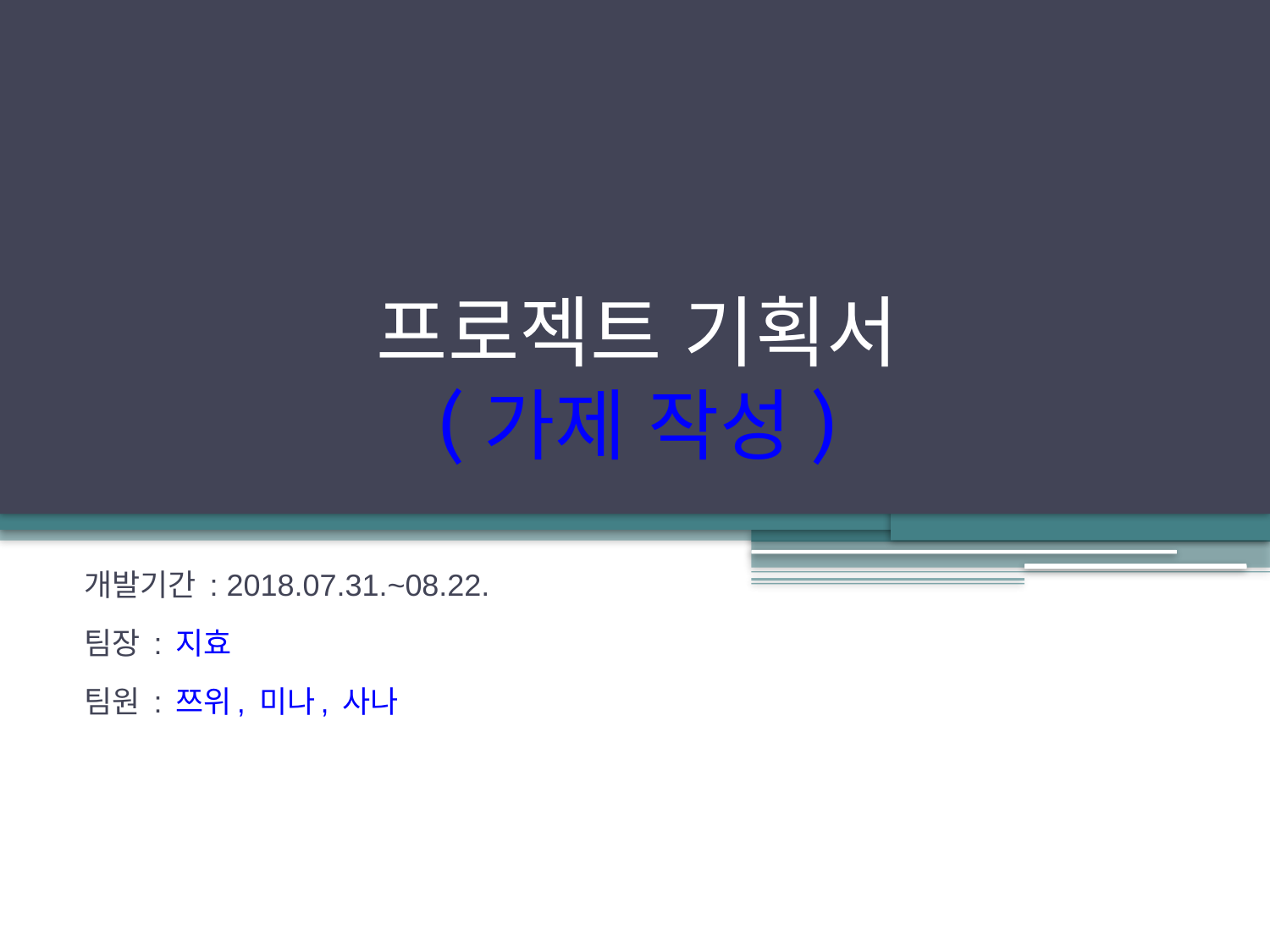

# 프로젝트 기획서 (가제 작성)
개발기간 : 2018.07.31.~08.22.
팀장 : 지효
팀원 : 쯔위, 미나, 사나